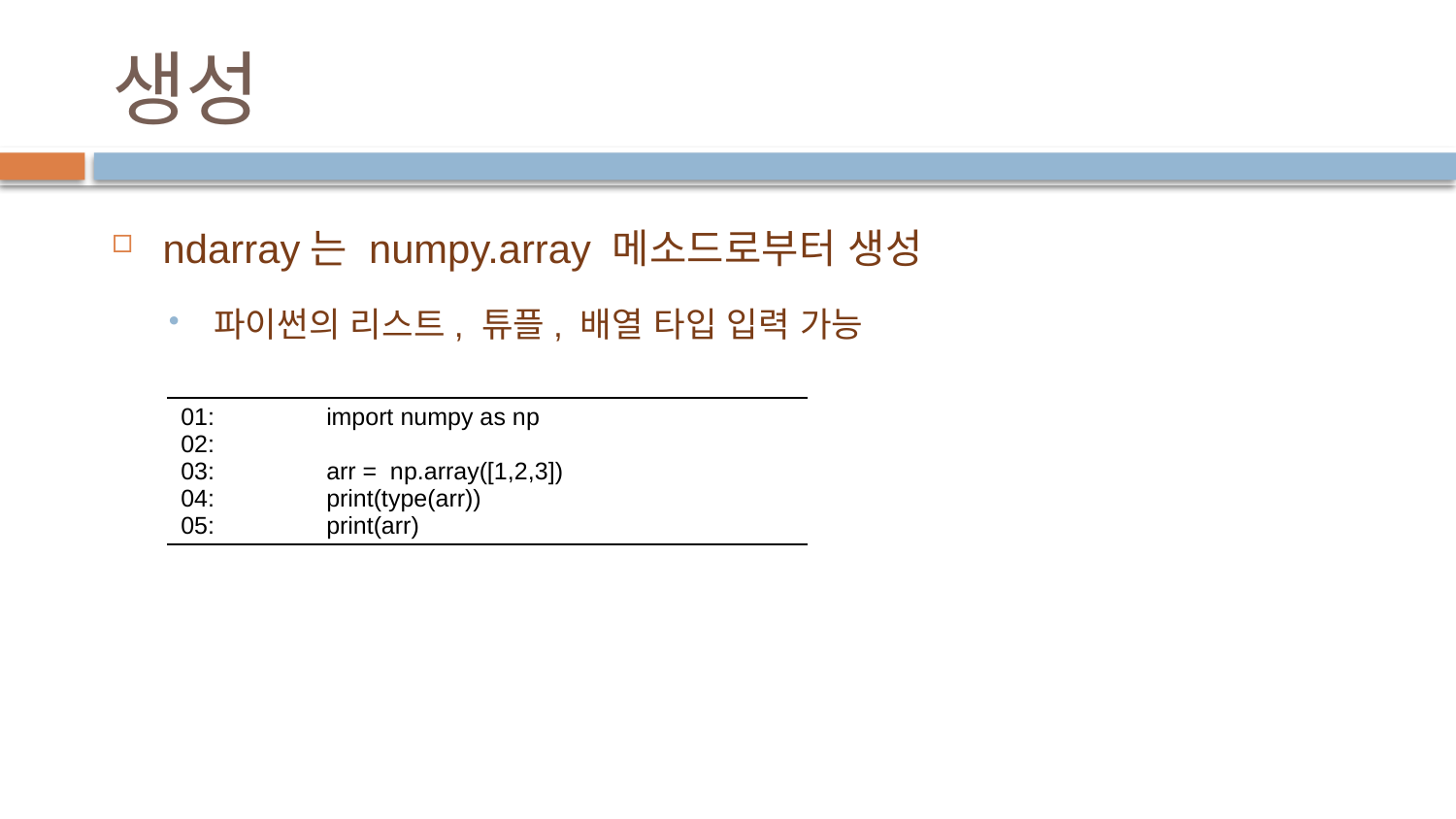

# 생성
ndarray는 numpy.array 메소드로부터 생성
파이썬의 리스트, 튜플, 배열 타입 입력 가능
| 01: import numpy as np 02: 03: arr = np.array([1,2,3]) 04: print(type(arr)) 05: print(arr) |
| --- |